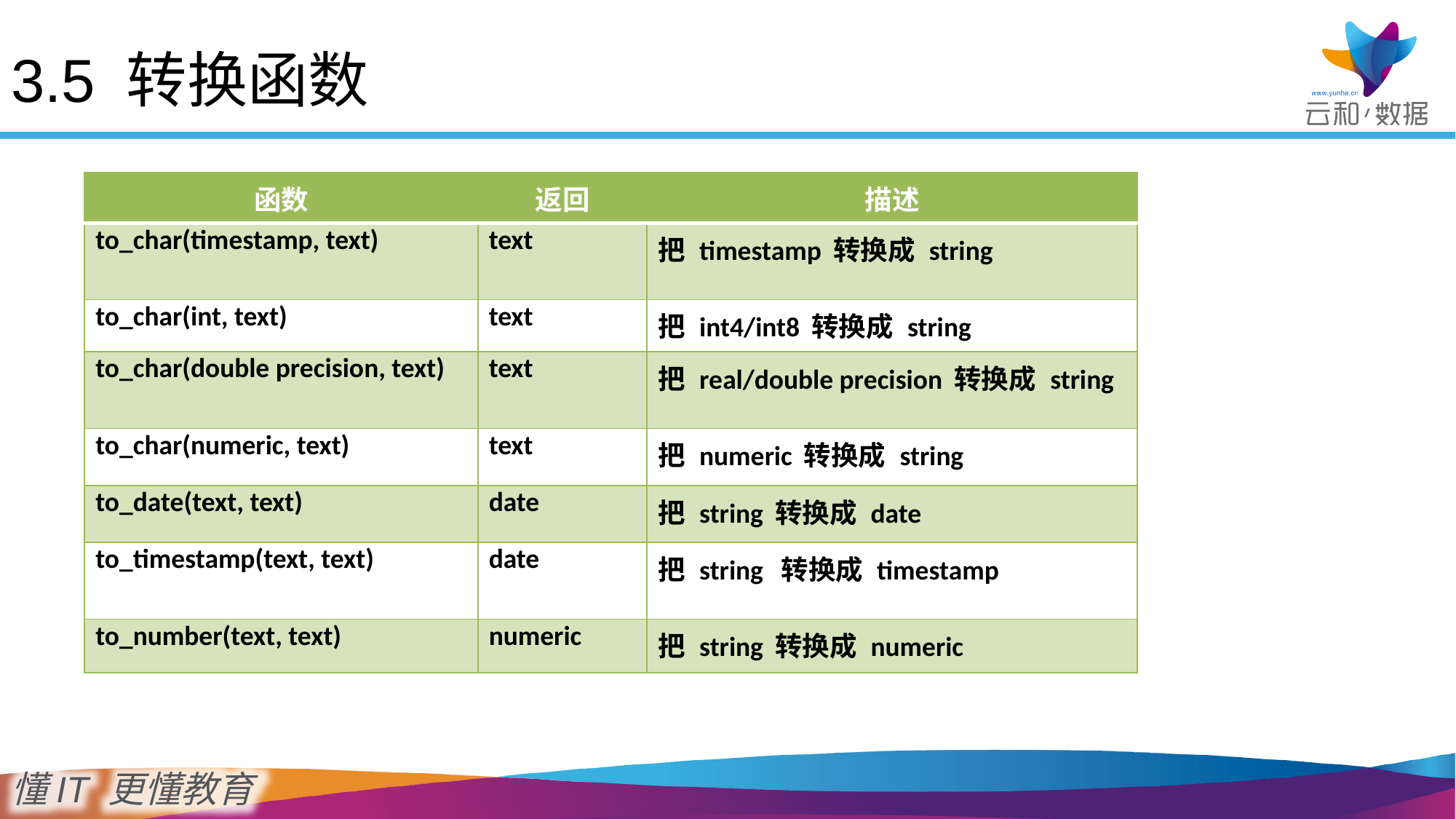

3.5 转换函数
| 函数 | 返回 | 描述 |
| --- | --- | --- |
| to\_char(timestamp, text) | text | 把 timestamp 转换成 string |
| to\_char(int, text) | text | 把 int4/int8 转换成 string |
| to\_char(double precision, text) | text | 把 real/double precision 转换成 string |
| to\_char(numeric, text) | text | 把 numeric 转换成 string |
| to\_date(text, text) | date | 把 string 转换成 date |
| to\_timestamp(text, text) | date | 把 string 转换成 timestamp |
| to\_number(text, text) | numeric | 把 string 转换成 numeric |